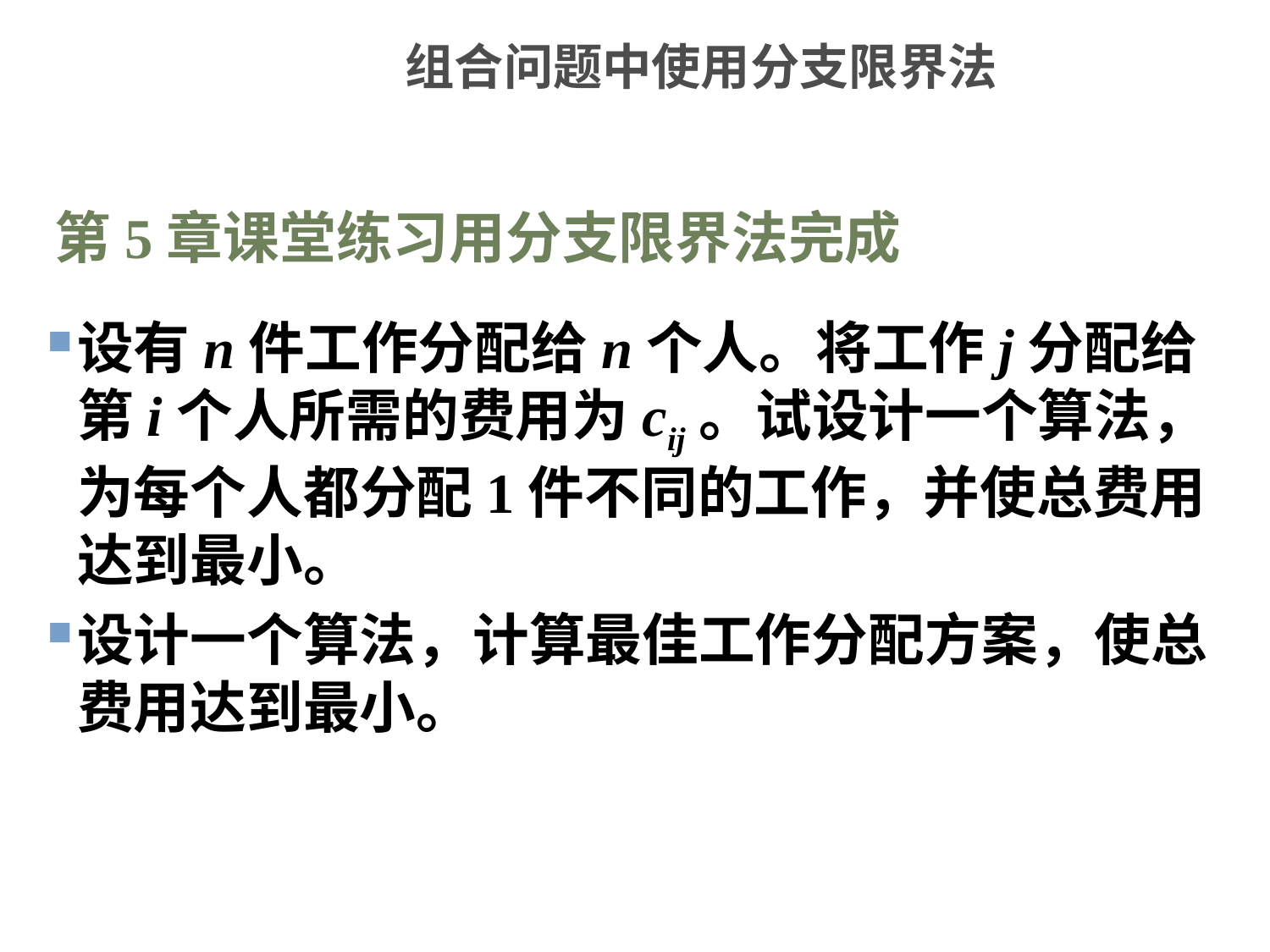

# 组合问题中使用分支限界法
第5章课堂练习用分支限界法完成
设有n件工作分配给n个人。将工作j分配给第i个人所需的费用为cij。试设计一个算法，为每个人都分配1件不同的工作，并使总费用达到最小。
设计一个算法，计算最佳工作分配方案，使总费用达到最小。